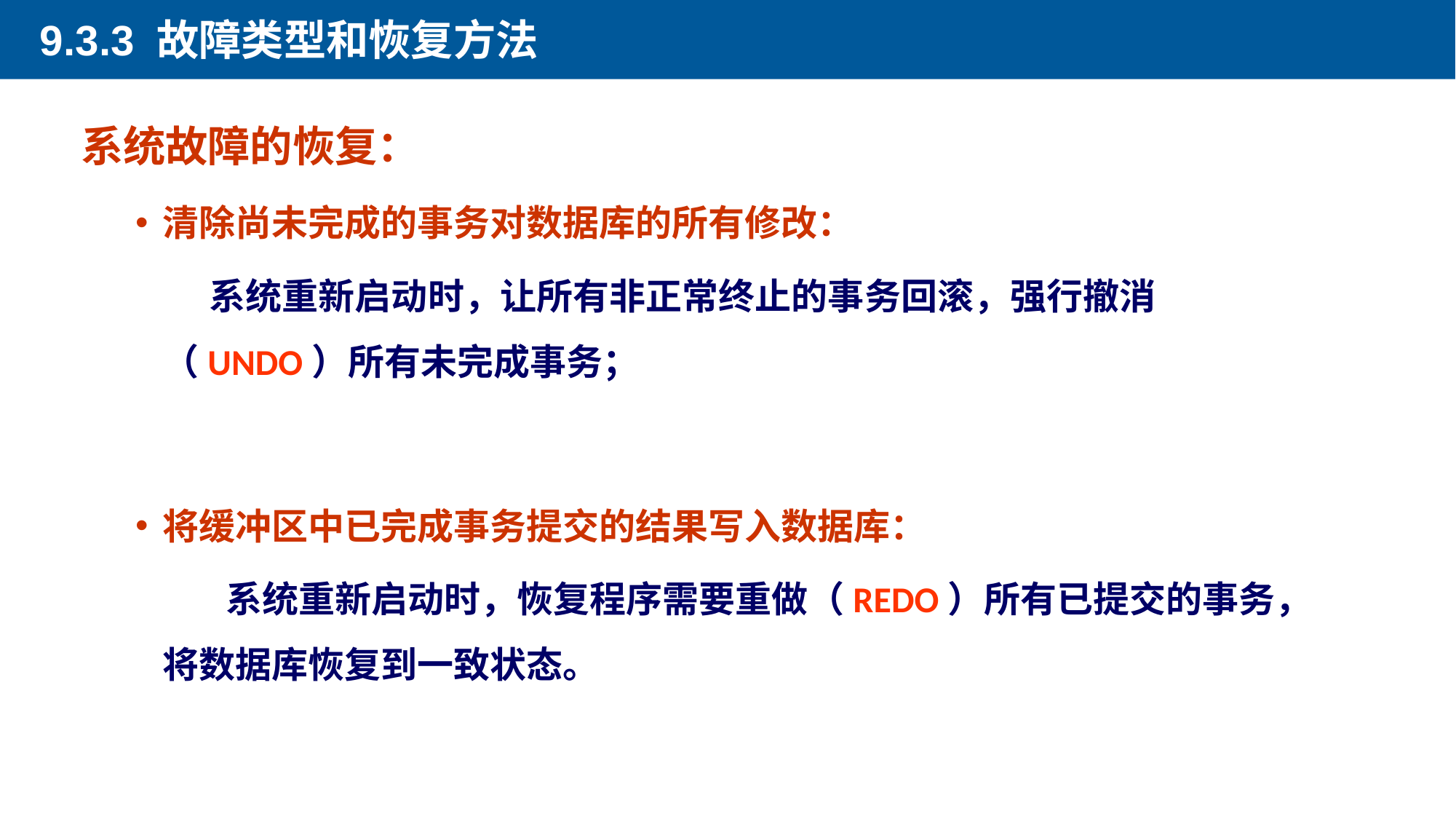

9.3.3 故障类型和恢复方法
系统故障的恢复：
清除尚未完成的事务对数据库的所有修改：
        系统重新启动时，让所有非正常终止的事务回滚，强行撤消（UNDO）所有未完成事务；

将缓冲区中已完成事务提交的结果写入数据库：
          系统重新启动时，恢复程序需要重做（REDO）所有已提交的事务，将数据库恢复到一致状态。